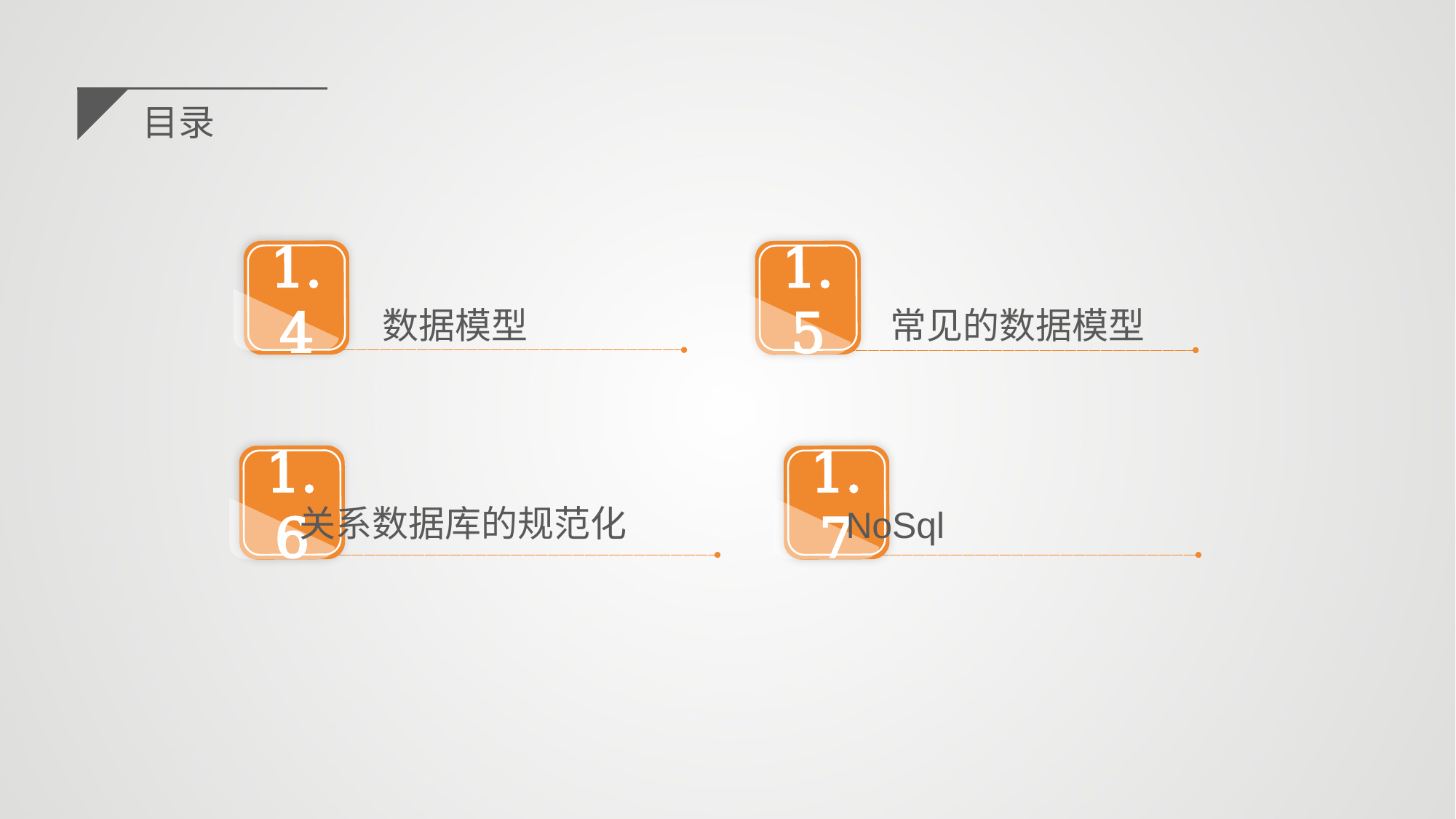

目录

1.4

数据模型
1.5

常见的数据模型
1.6

关系数据库的规范化
1.7

NoSql